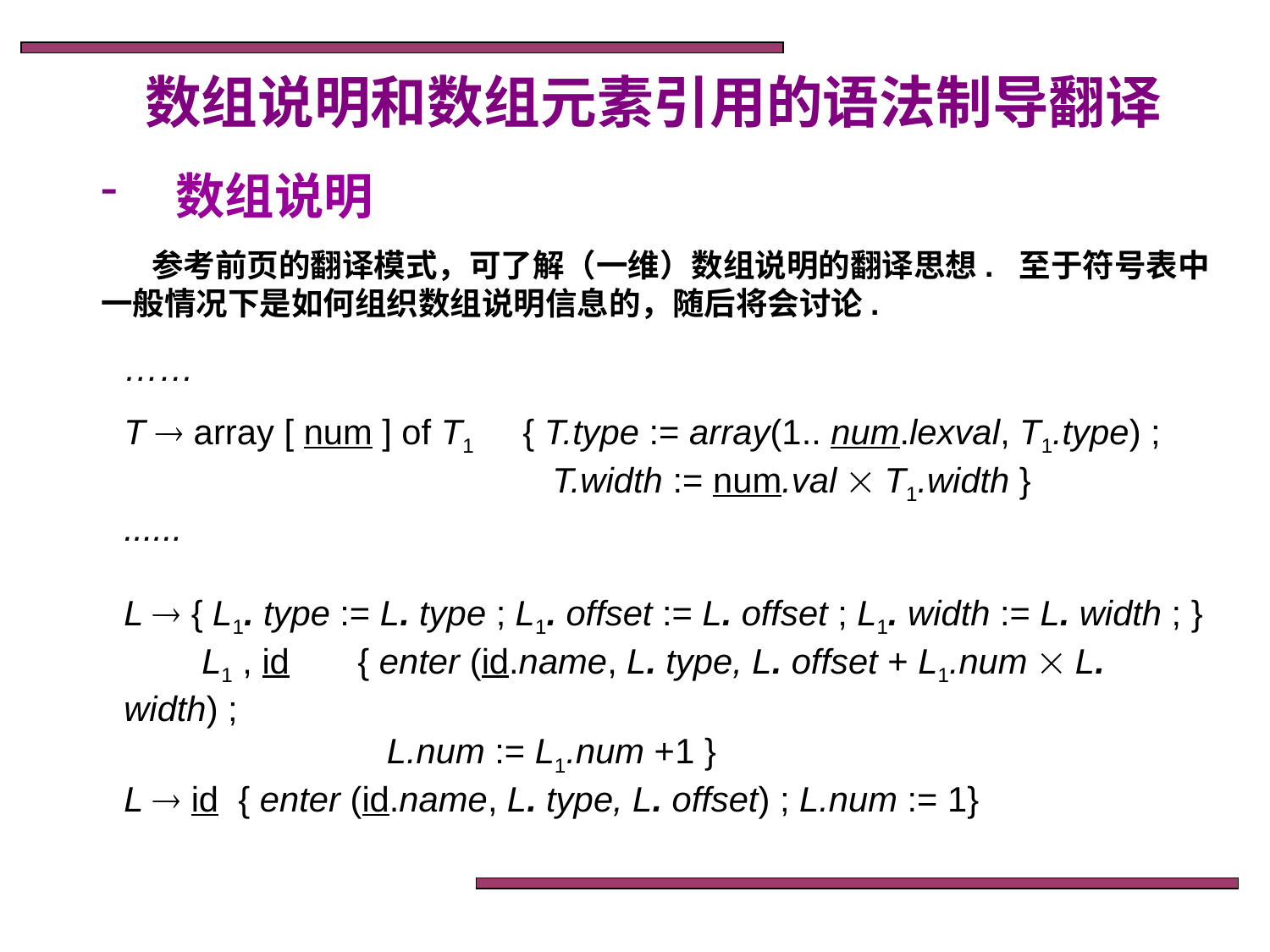

数组说明和数组元素引用的语法制导翻译
   数组说明

      参考前页的翻译模式，可了解（一维）数组说明的翻译思想.  至于符号表中一般情况下是如何组织数组说明信息的，随后将会讨论.
……

T → array [ num ] of T1     { T.type := array(1.. num.lexval, T1.type) ;
                                            T.width := num.val × T1.width }
......

L → { L1. type := L. type ; L1. offset := L. offset ; L1. width := L. width ; }
        L1 , id       { enter (id.name, L. type, L. offset + L1.num × L. width) ;
                           L.num := L1.num +1 }
L → id  { enter (id.name, L. type, L. offset) ; L.num := 1}